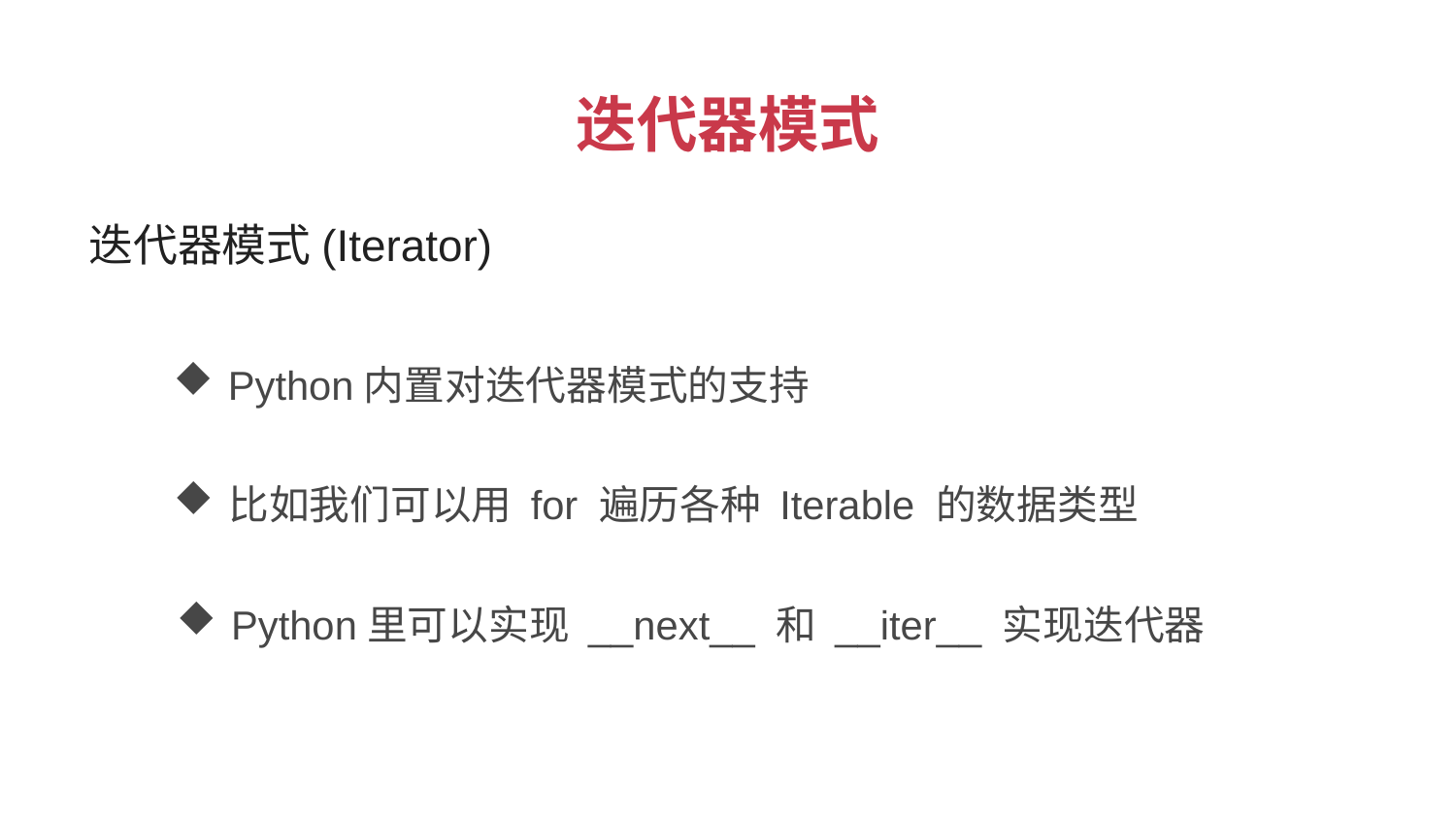

迭代器模式
迭代器模式(Iterator)
Python内置对迭代器模式的支持
比如我们可以用 for 遍历各种 Iterable 的数据类型
Python里可以实现 __next__ 和 __iter__ 实现迭代器